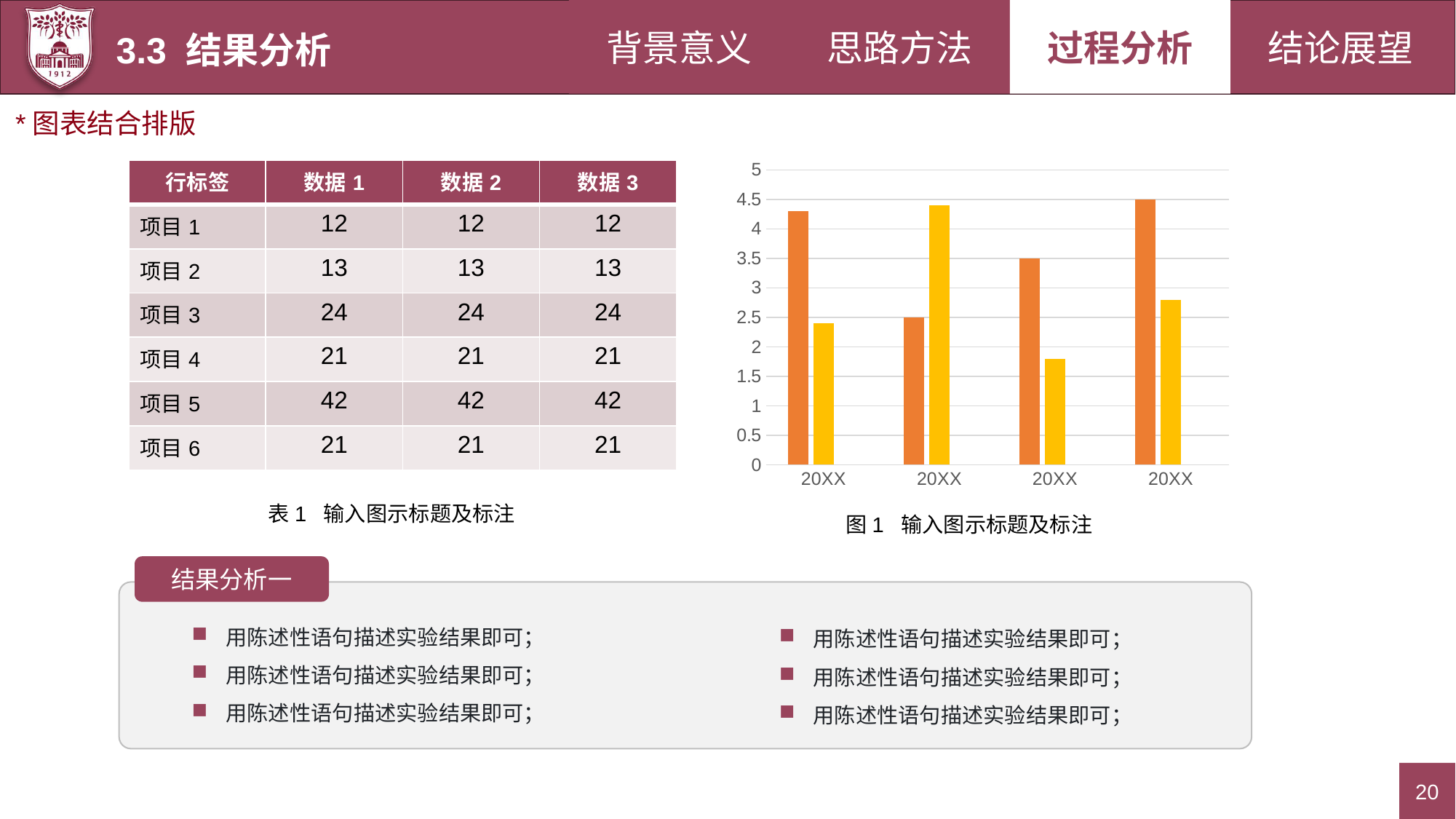

背景意义
过程分析
结论展望
思路方法
3.3 结果分析
*图表结合排版

### Chart

| Category | 系列 1 | 系列 2 | 列1 |
|---|---|---|---|
| 20XX | 4.3 | 2.4 | None |
| 20XX | 2.5 | 4.4 | None |
| 20XX | 3.5 | 1.8 | None |
| 20XX | 4.5 | 2.8 | None |
| 行标签 | 数据1 | 数据2 | 数据3 |
| --- | --- | --- | --- |
| 项目1 | 12 | 12 | 12 |
| 项目2 | 13 | 13 | 13 |
| 项目3 | 24 | 24 | 24 |
| 项目4 | 21 | 21 | 21 |
| 项目5 | 42 | 42 | 42 |
| 项目6 | 21 | 21 | 21 |
表1  输入图示标题及标注
图1  输入图示标题及标注
结果分析一

用陈述性语句描述实验结果即可；
用陈述性语句描述实验结果即可；
用陈述性语句描述实验结果即可；
用陈述性语句描述实验结果即可；
用陈述性语句描述实验结果即可；
用陈述性语句描述实验结果即可；